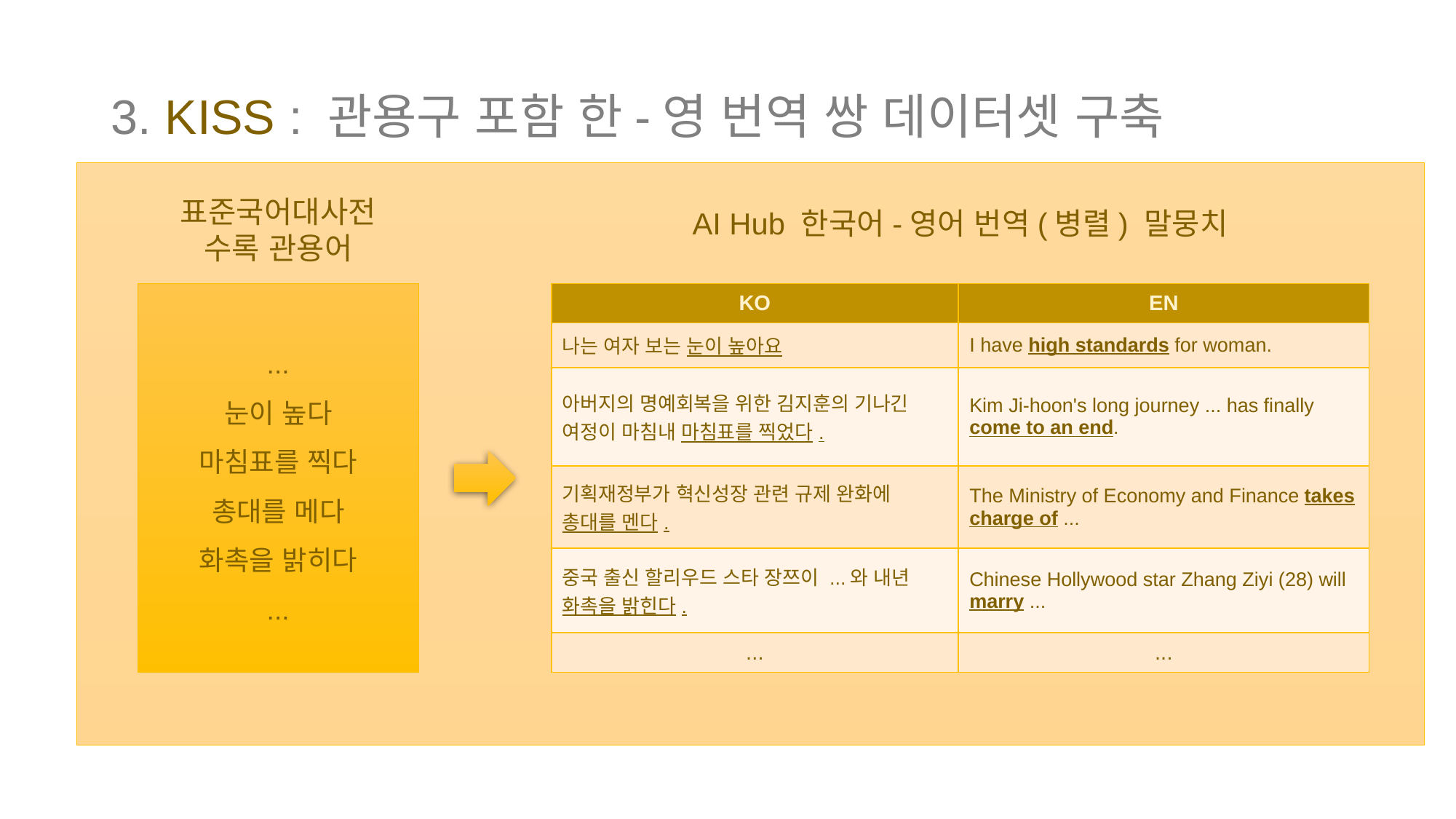

# 3. KISS : 관용구 포함 한-영 번역 쌍 데이터셋 구축

표준국어대사전
수록 관용어
AI Hub 한국어-영어 번역(병렬) 말뭉치
...
눈이 높다
마침표를 찍다
총대를 메다
화촉을 밝히다
...
| KO | EN |
| --- | --- |
| 나는 여자 보는 눈이 높아요 | I have high standards for woman. |
| 아버지의 명예회복을 위한 김지훈의 기나긴 여정이 마침내 마침표를 찍었다. | Kim Ji-hoon's long journey ... has finally come to an end. |
| 기획재정부가 혁신성장 관련 규제 완화에 총대를 멘다. | The Ministry of Economy and Finance takes charge of ... |
| 중국 출신 할리우드 스타 장쯔이 ...와 내년 화촉을 밝힌다. | Chinese Hollywood star Zhang Ziyi (28) will marry ... |
| ... | ... |